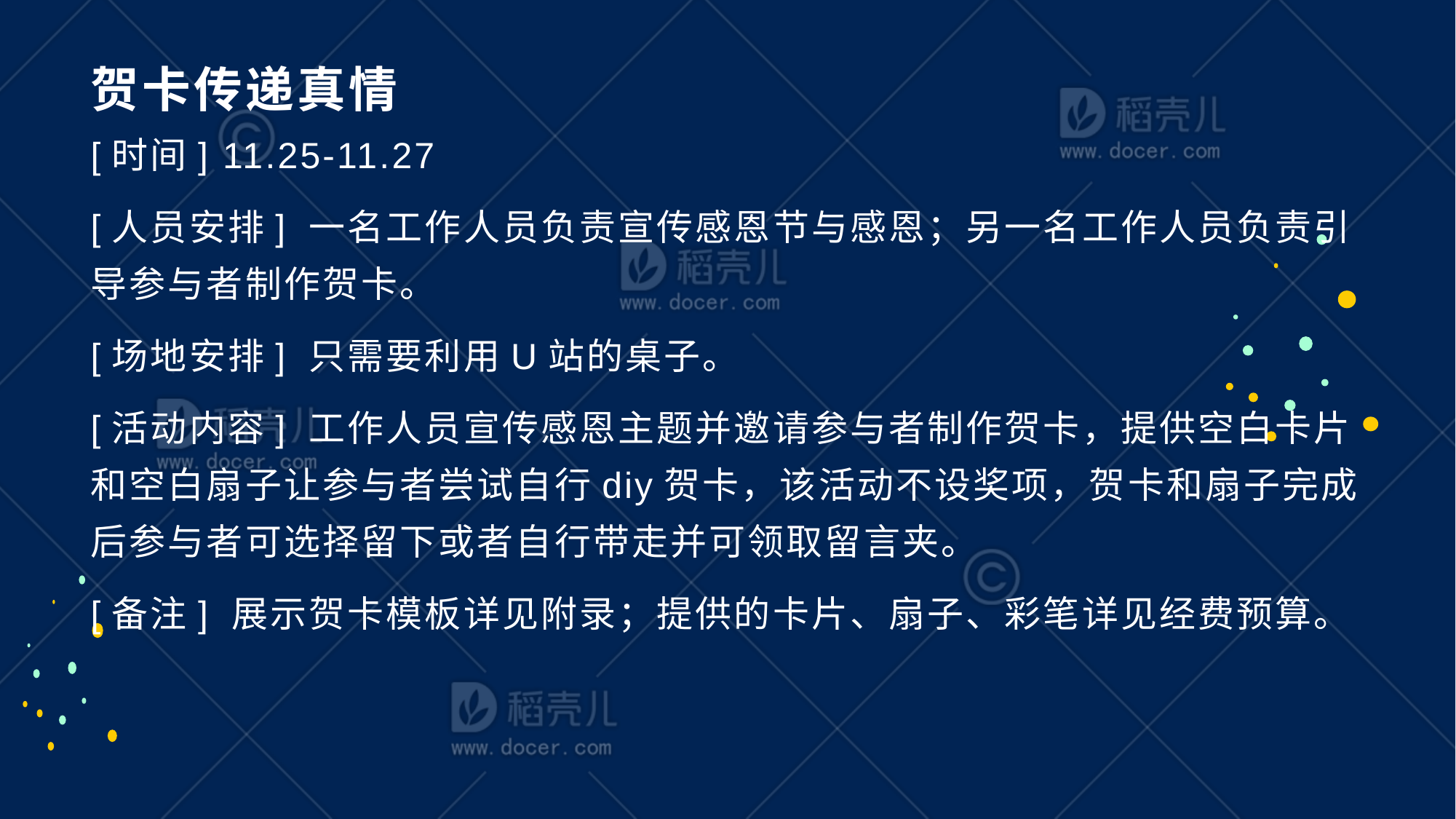

# 贺卡传递真情
[时间] 11.25-11.27
[人员安排] 一名工作人员负责宣传感恩节与感恩；另一名工作人员负责引导参与者制作贺卡。
[场地安排] 只需要利用U站的桌子。
[活动内容] 工作人员宣传感恩主题并邀请参与者制作贺卡，提供空白卡片和空白扇子让参与者尝试自行diy贺卡，该活动不设奖项，贺卡和扇子完成后参与者可选择留下或者自行带走并可领取留言夹。
[备注] 展示贺卡模板详见附录；提供的卡片、扇子、彩笔详见经费预算。